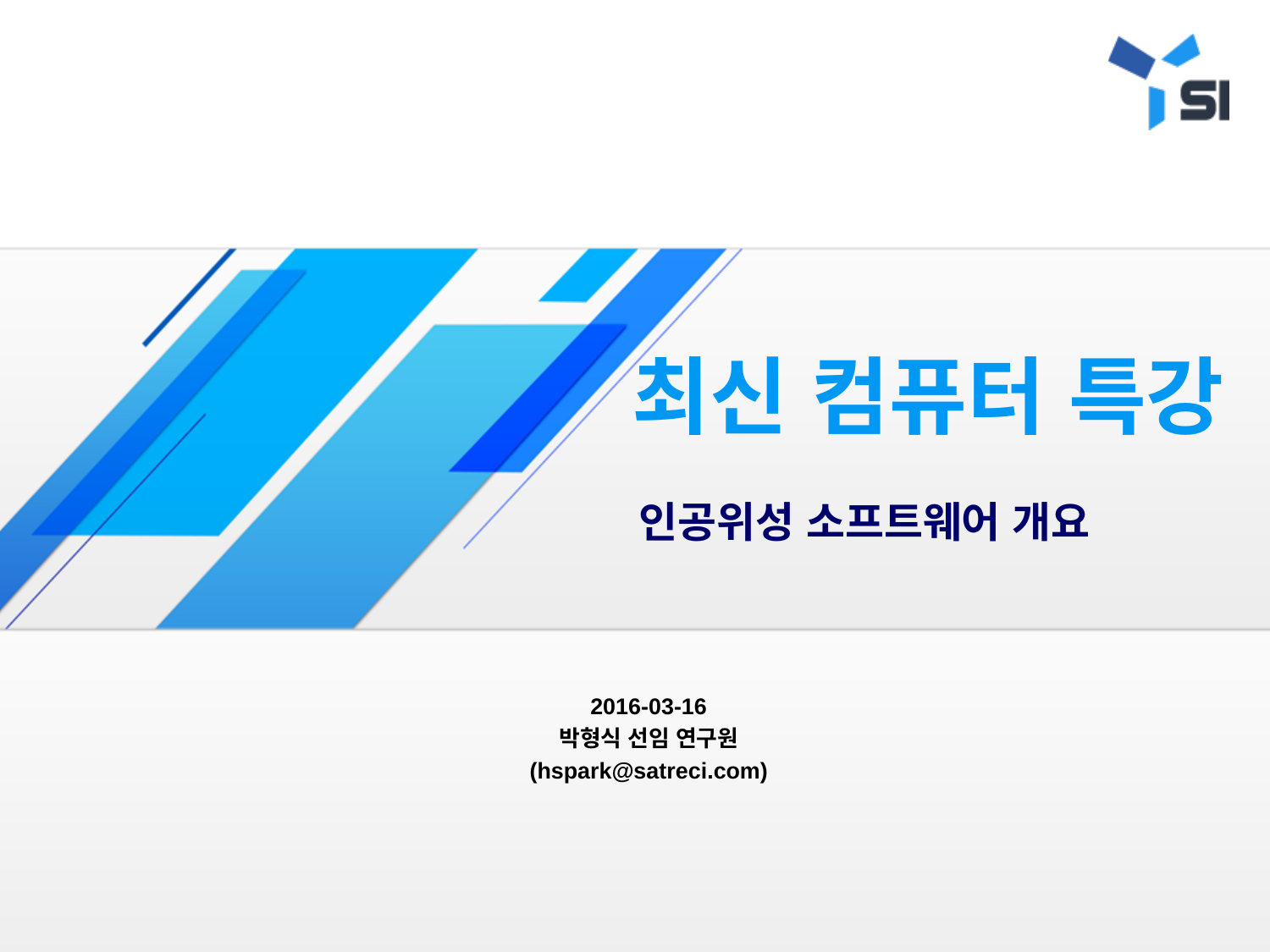

# 최신 컴퓨터 특강
인공위성 소프트웨어 개요
2016-03-16
박형식 선임 연구원
(hspark@satreci.com)